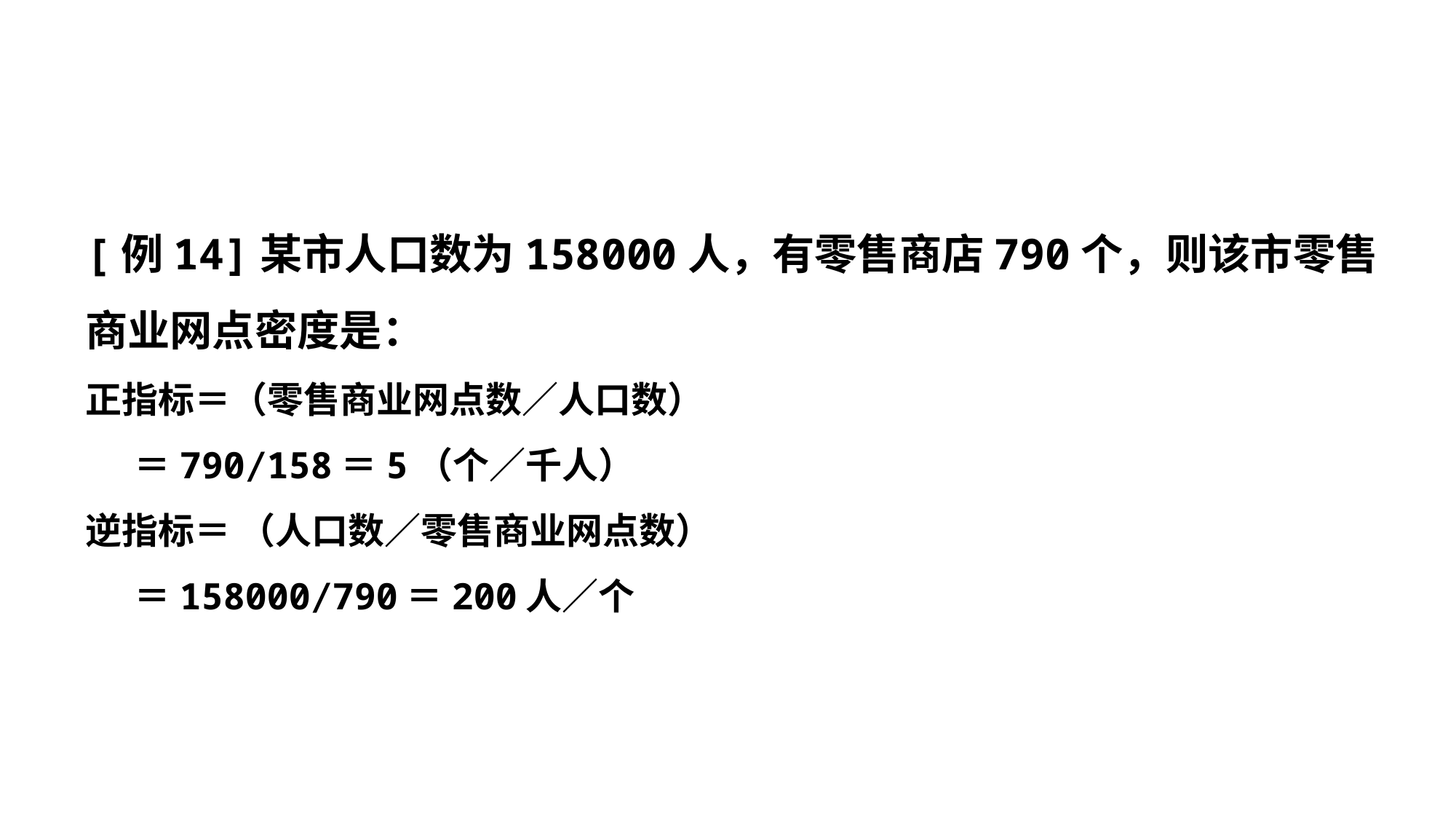

# [例14]某市人口数为158000人，有零售商店790个，则该市零售商业网点密度是： 正指标＝（零售商业网点数∕人口数） ＝790∕158＝5（个∕千人） 逆指标＝ （人口数∕零售商业网点数） ＝158000∕790＝200人∕个